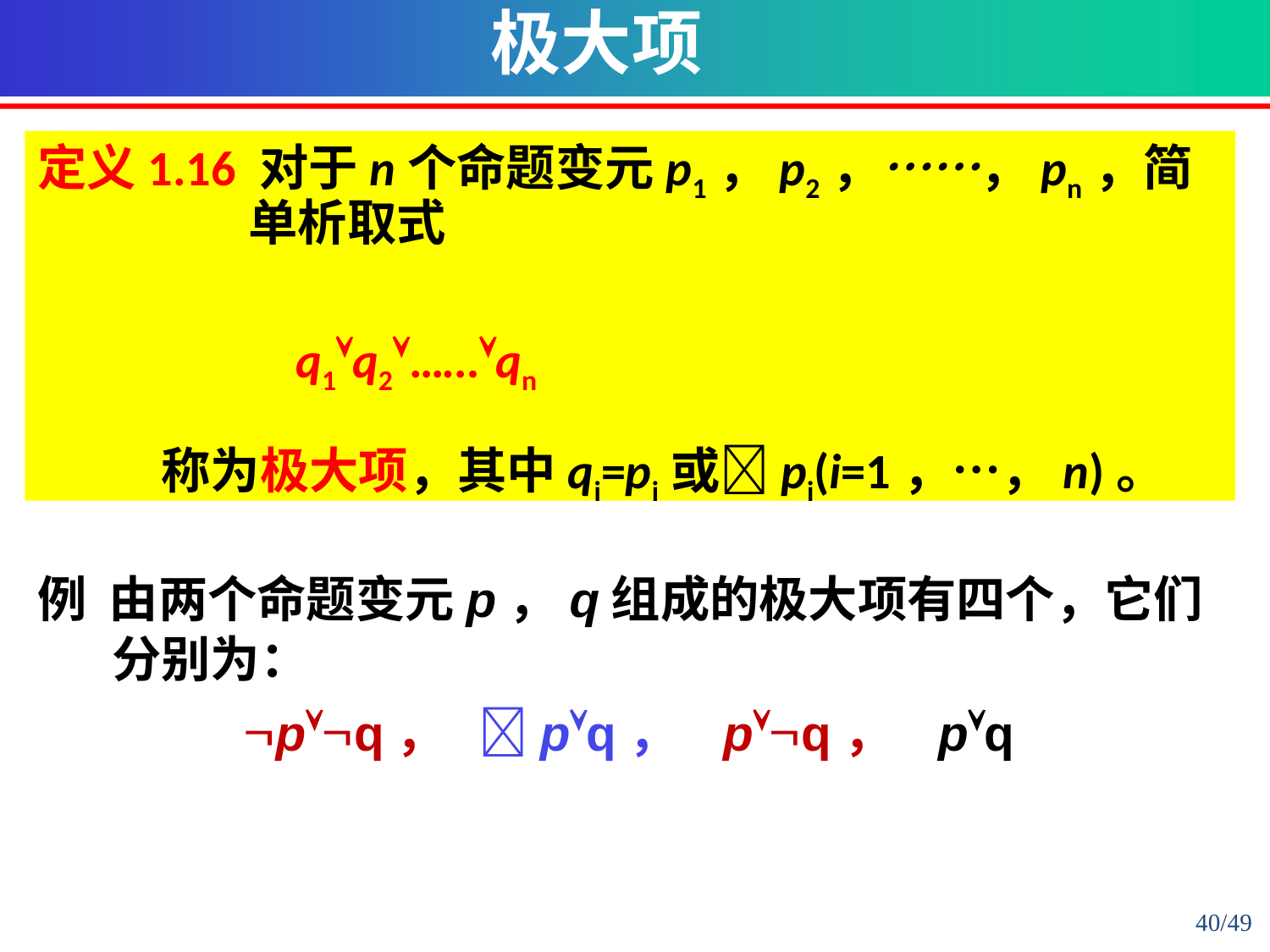

极大项
定义1.16 对于n个命题变元p1，p2，……，pn，简单析取式
                       q1∨q2∨……∨qn
          称为极大项，其中qi=pi或¬pi(i=1，…，n)。
例  由两个命题变元p，q组成的极大项有四个，它们分别为：
               ¬p∨¬q，   ¬p∨q，   p∨¬q，   p∨q
40/49